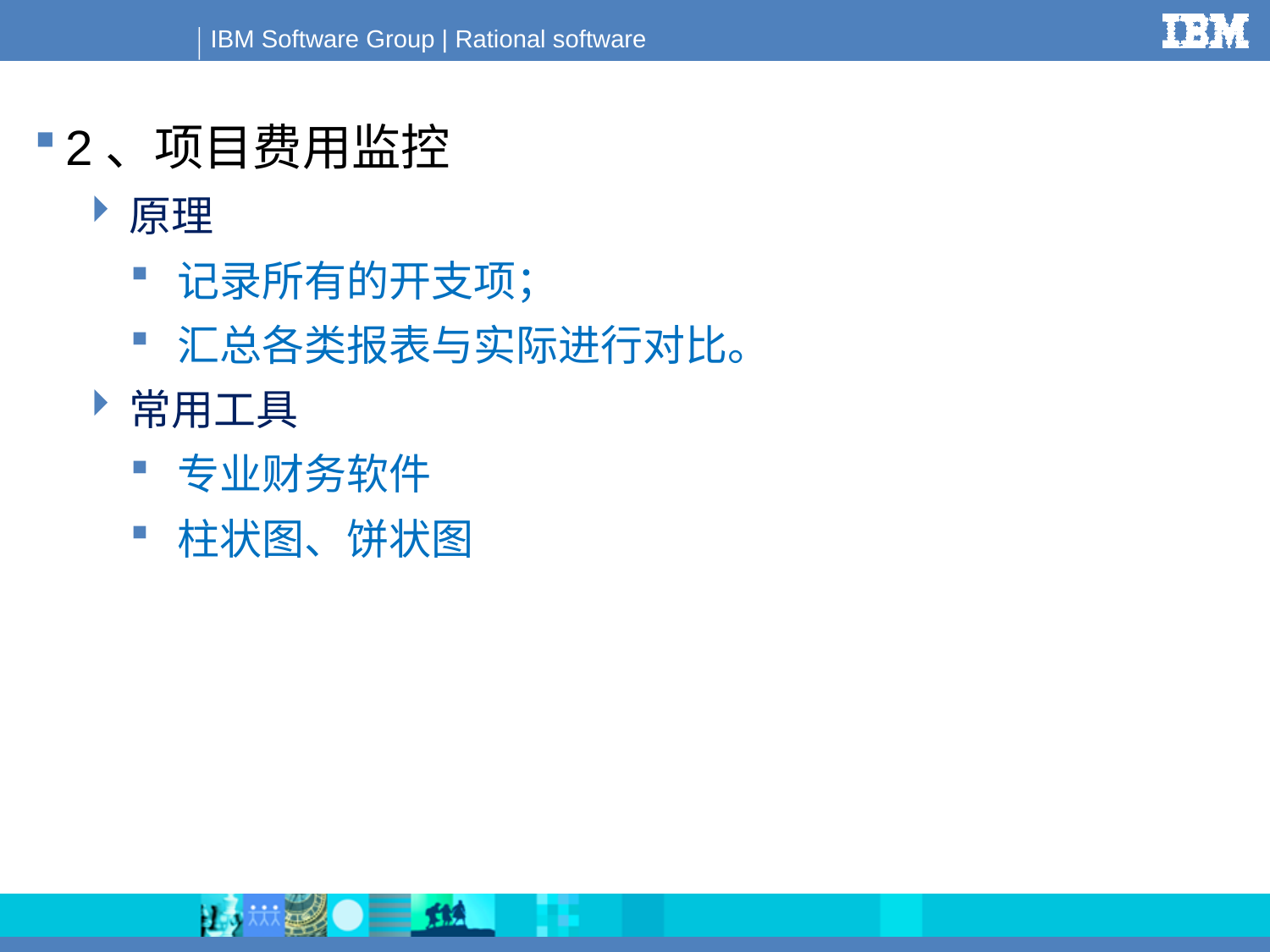

2、项目费用监控
原理
记录所有的开支项；
汇总各类报表与实际进行对比。
常用工具
专业财务软件
柱状图、饼状图